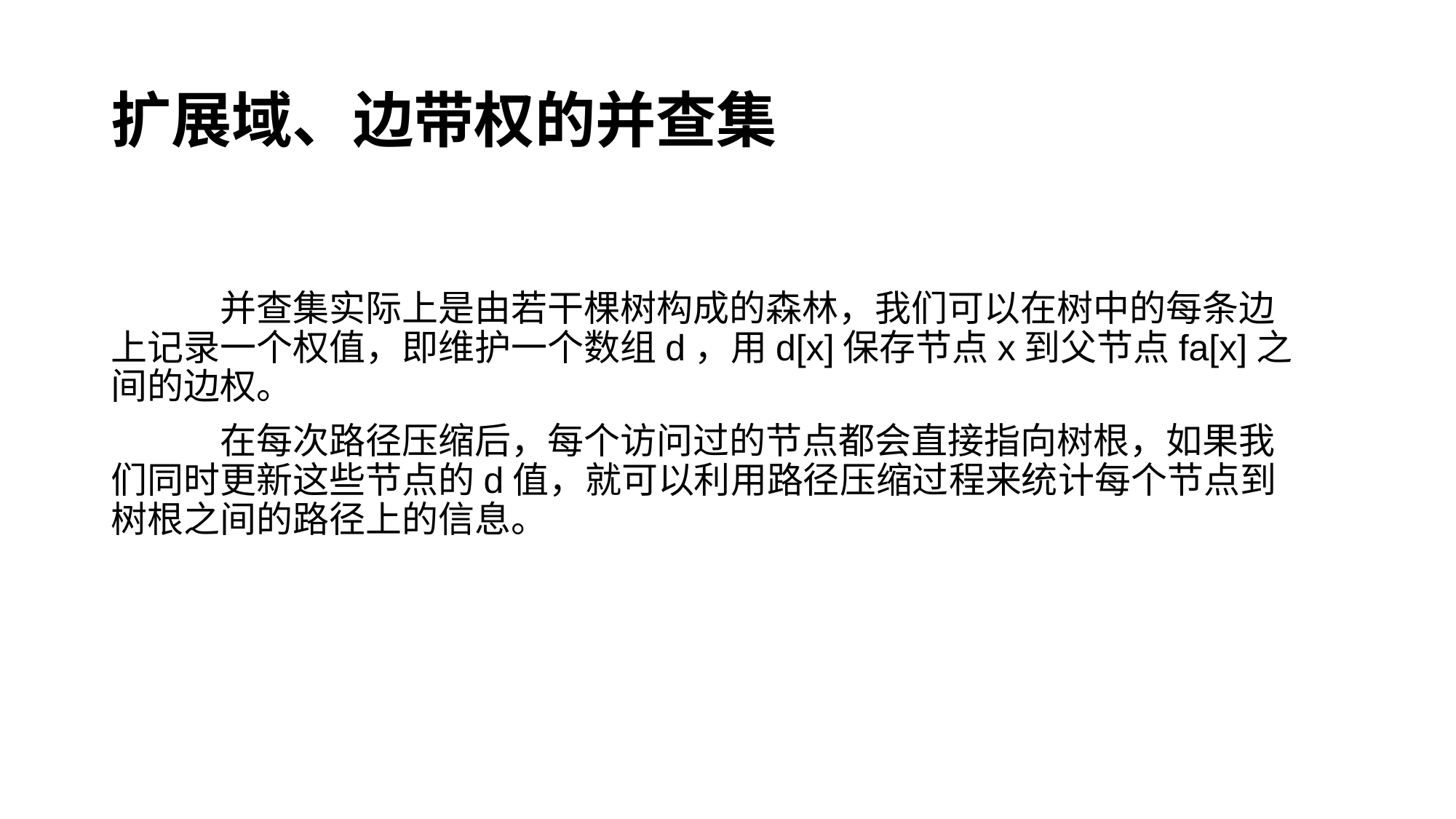

# 扩展域、边带权的并查集
	并查集实际上是由若干棵树构成的森林，我们可以在树中的每条边上记录一个权值，即维护一个数组d，用d[x]保存节点x到父节点fa[x]之间的边权。
	在每次路径压缩后，每个访问过的节点都会直接指向树根，如果我们同时更新这些节点的d值，就可以利用路径压缩过程来统计每个节点到树根之间的路径上的信息。